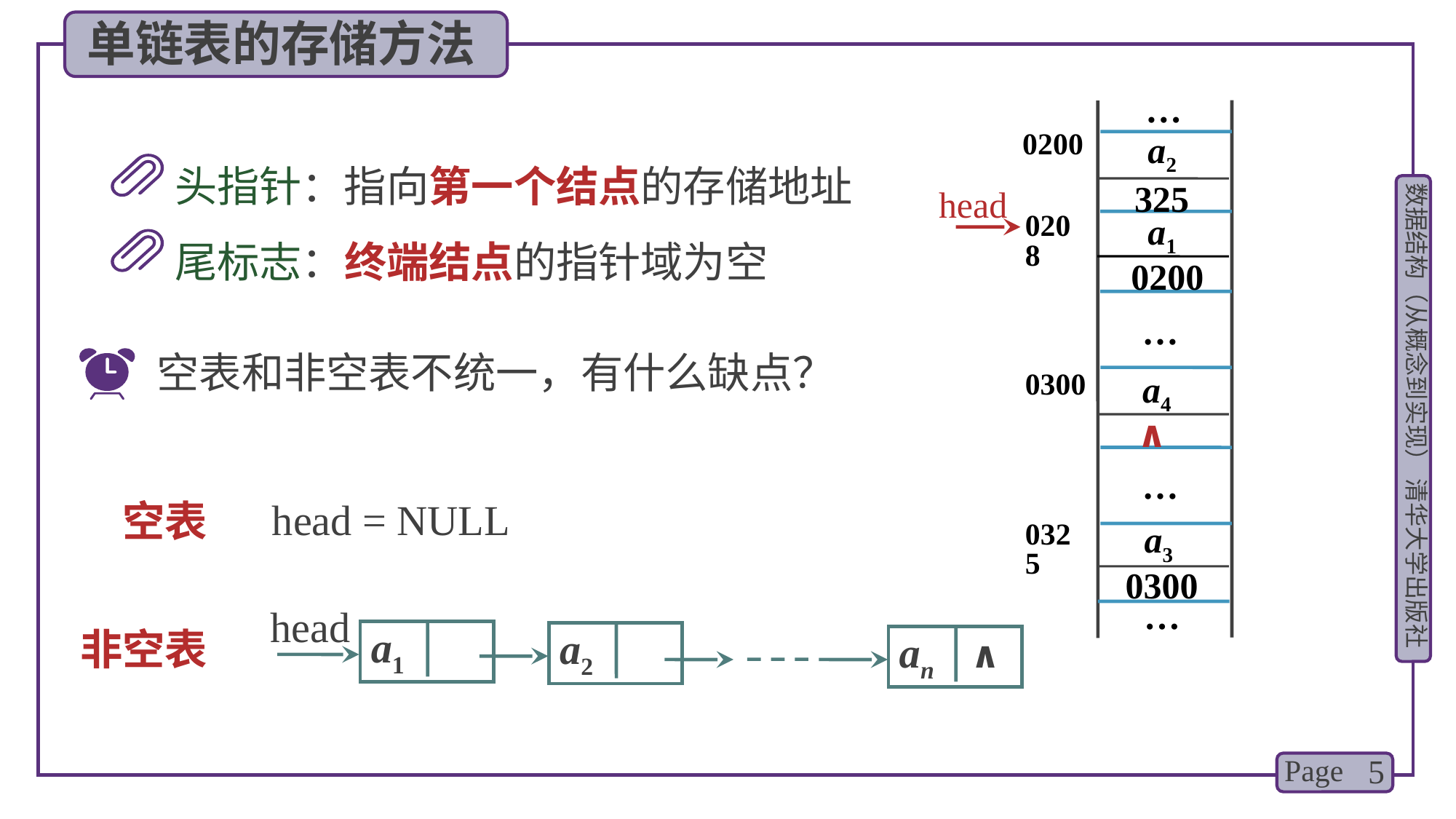

单链表的存储方法

…

0200
0208
…
0300
…
0325
…

  a2
头指针：指向第一个结点的存储地址
尾标志：终端结点的指针域为空

  325
head

  a1
0200
空表和非空表不统一，有什么缺点？

  a4
∧
head = NULL
空表
  a3
0300
head
a1

a2

∧
an

非空表